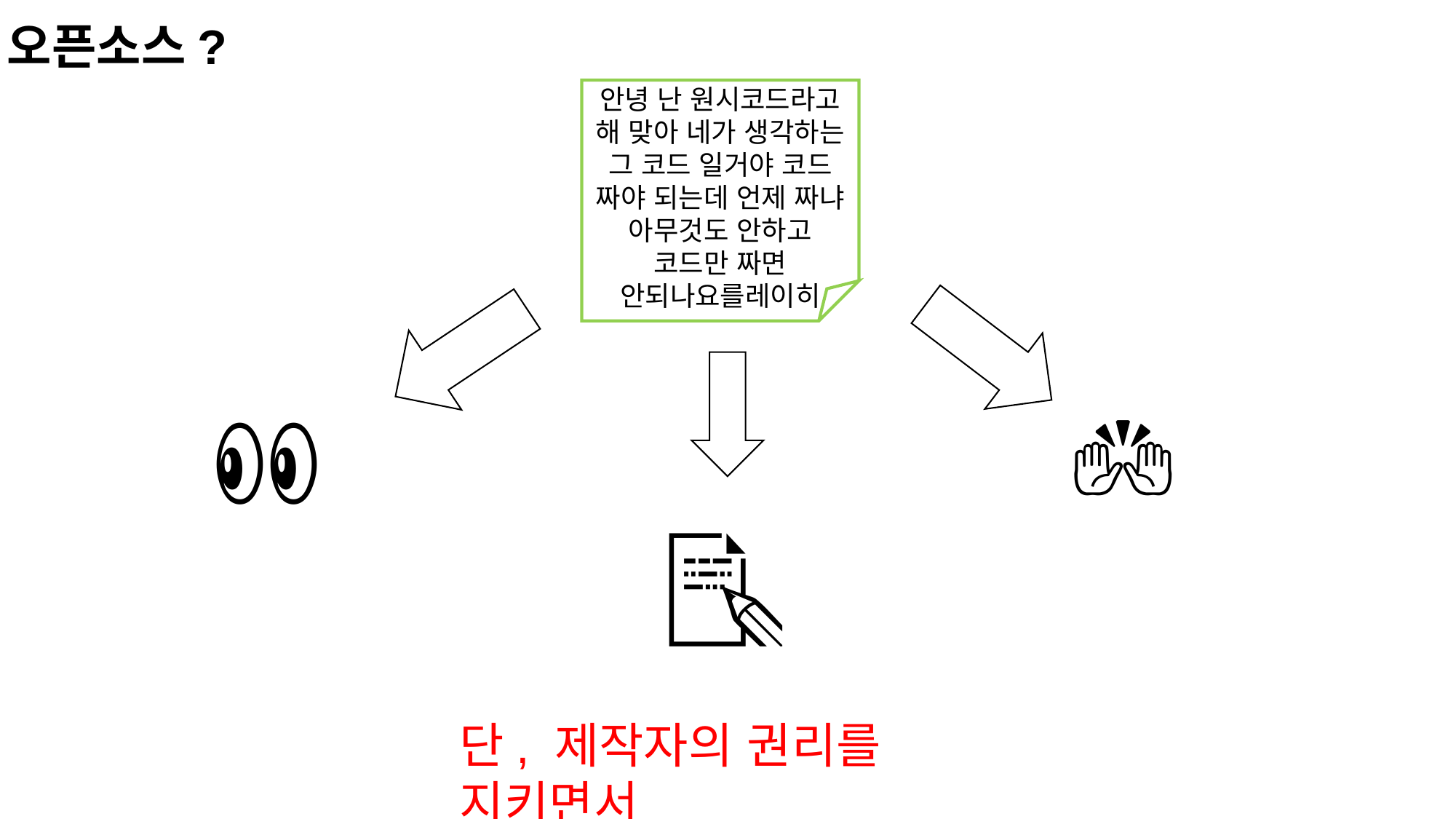

오픈소스?

안녕 난 원시코드라고 해 맞아 네가 생각하는 그 코드 일거야 코드 짜야 되는데 언제 짜냐 아무것도 안하고 코드만 짜면 안되나요를레이히

🙌

👀

📝
단, 제작자의 권리를 지키면서